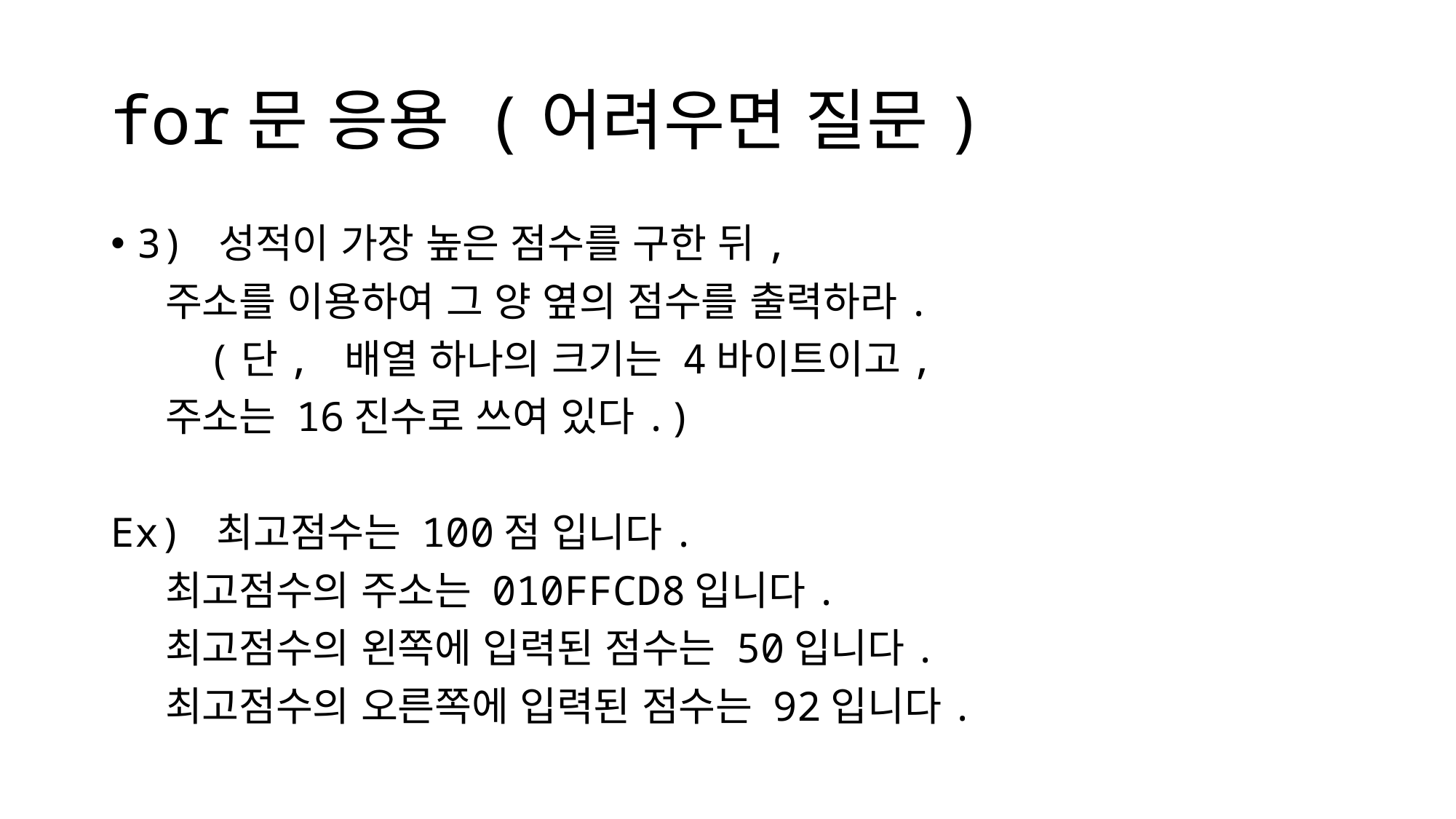

# for문 응용 (어려우면 질문)
3) 성적이 가장 높은 점수를 구한 뒤,
    주소를 이용하여 그 양 옆의 점수를 출력하라.
    (단, 배열 하나의 크기는 4바이트이고,
    주소는 16진수로 쓰여 있다.)

Ex) 최고점수는 100점 입니다.
    최고점수의 주소는 010FFCD8입니다.
    최고점수의 왼쪽에 입력된 점수는 50입니다.
    최고점수의 오른쪽에 입력된 점수는 92입니다.